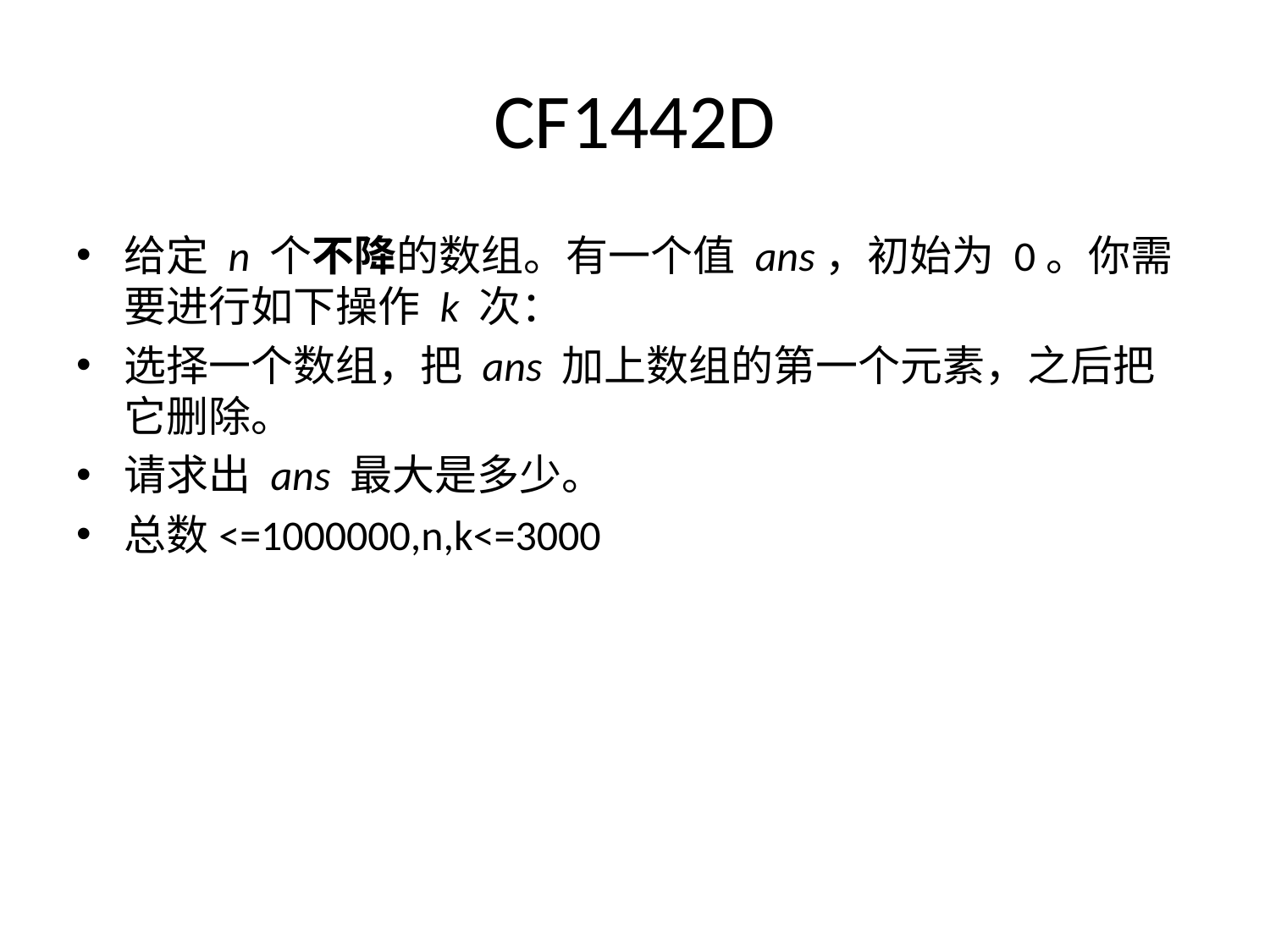

# CF1442D
给定 n 个不降的数组。有一个值 ans，初始为 0。你需要进行如下操作 k 次：
选择一个数组，把 ans 加上数组的第一个元素，之后把它删除。
请求出 ans 最大是多少。
总数<=1000000,n,k<=3000